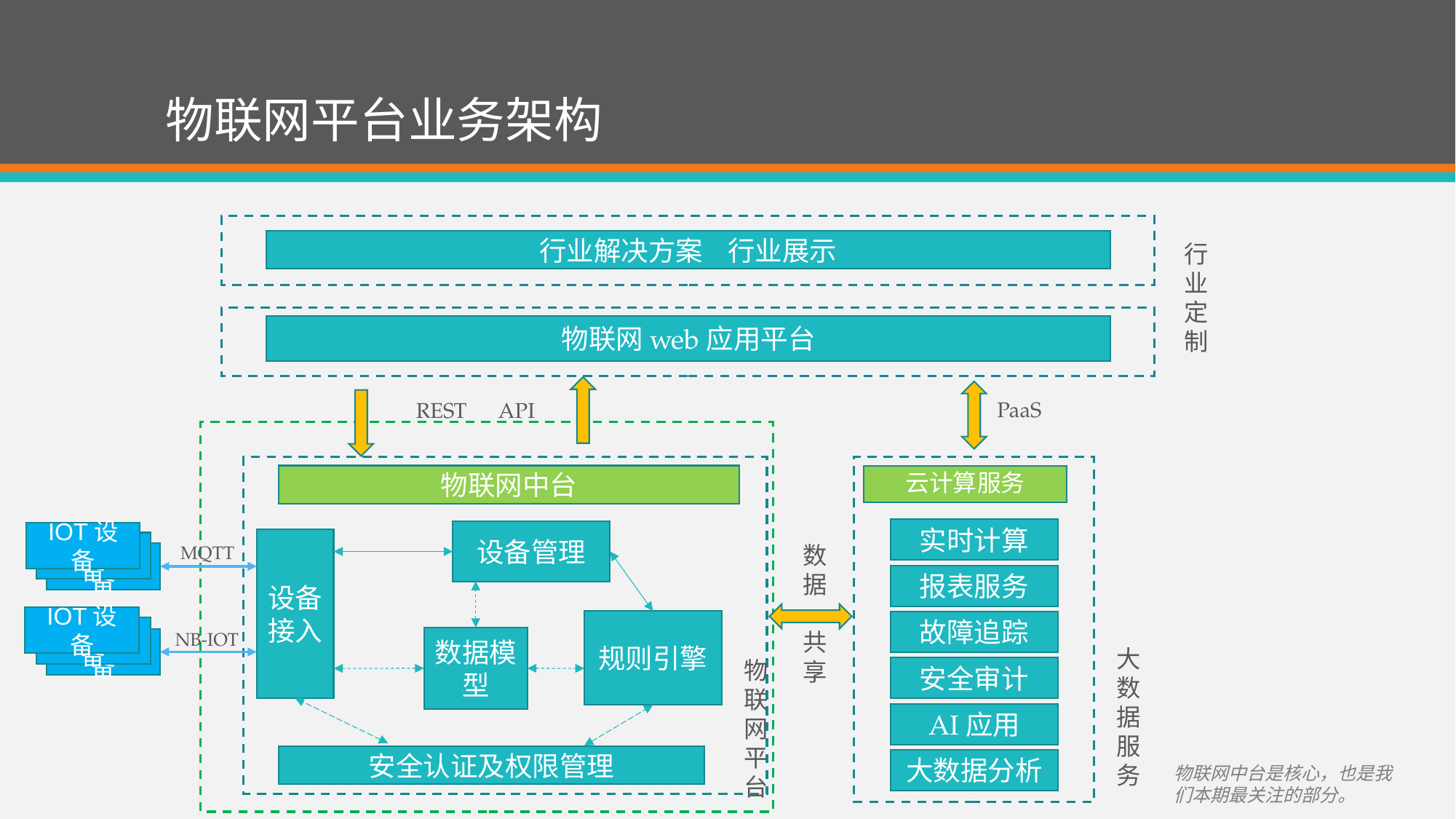

# 物联网平台业务架构

行业解决方案    行业展示
行业定制

物联网web应用平台

PaaS
REST　API

物联网中台
云计算服务
实时计算
设备管理
IOT设备
IOT设备
IOT设备
设备接入
数据

共享
MQTT
报表服务

IOT设备
IOT设备
IOT设备
规则引擎
故障追踪
NB-IOT
数据模型
大数据服务
物联网平台
安全审计
AI应用
安全认证及权限管理
大数据分析
物联网中台是核心，也是我们本期最关注的部分。